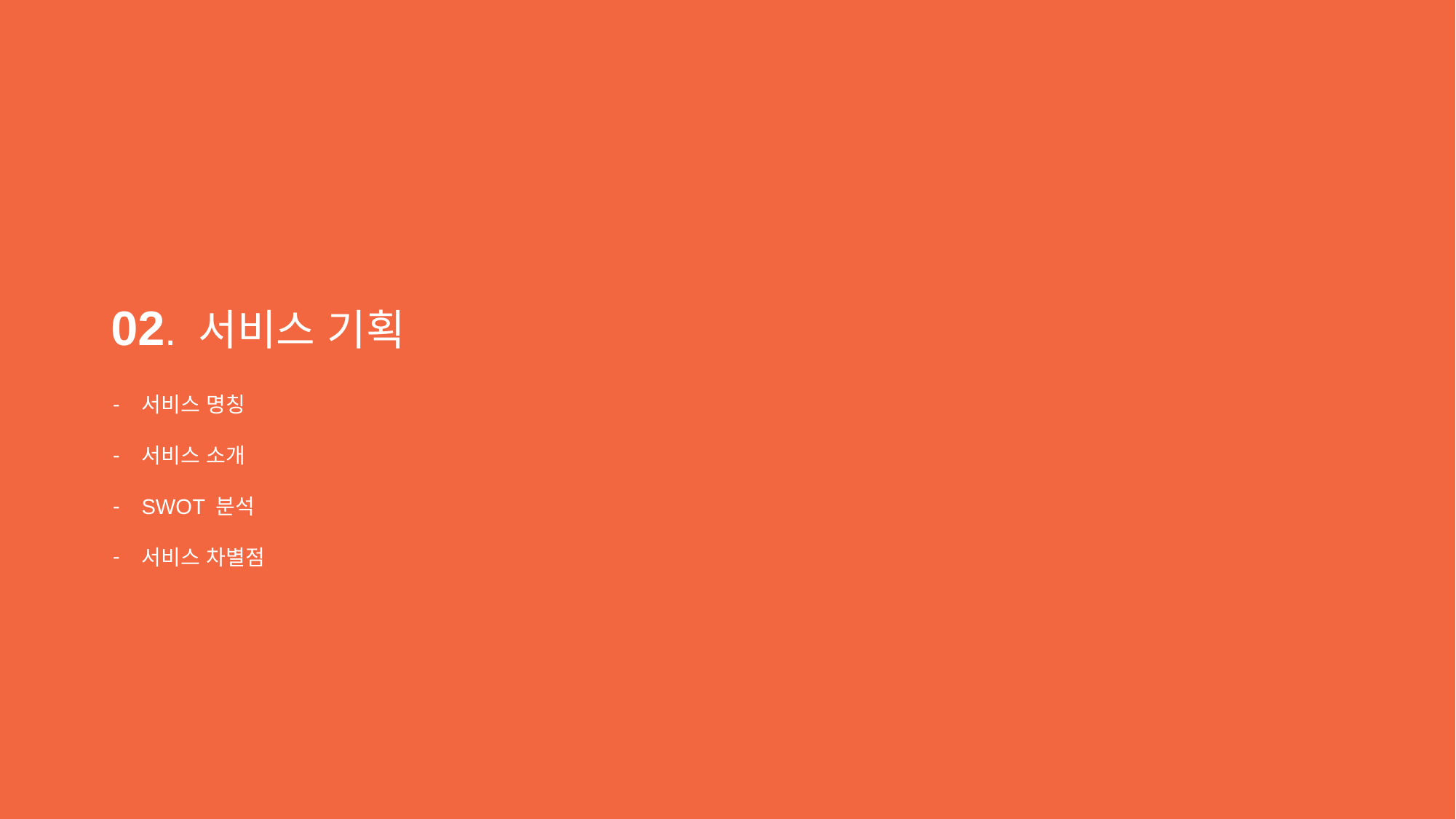

02. 서비스 기획
서비스 명칭
서비스 소개
SWOT 분석
서비스 차별점